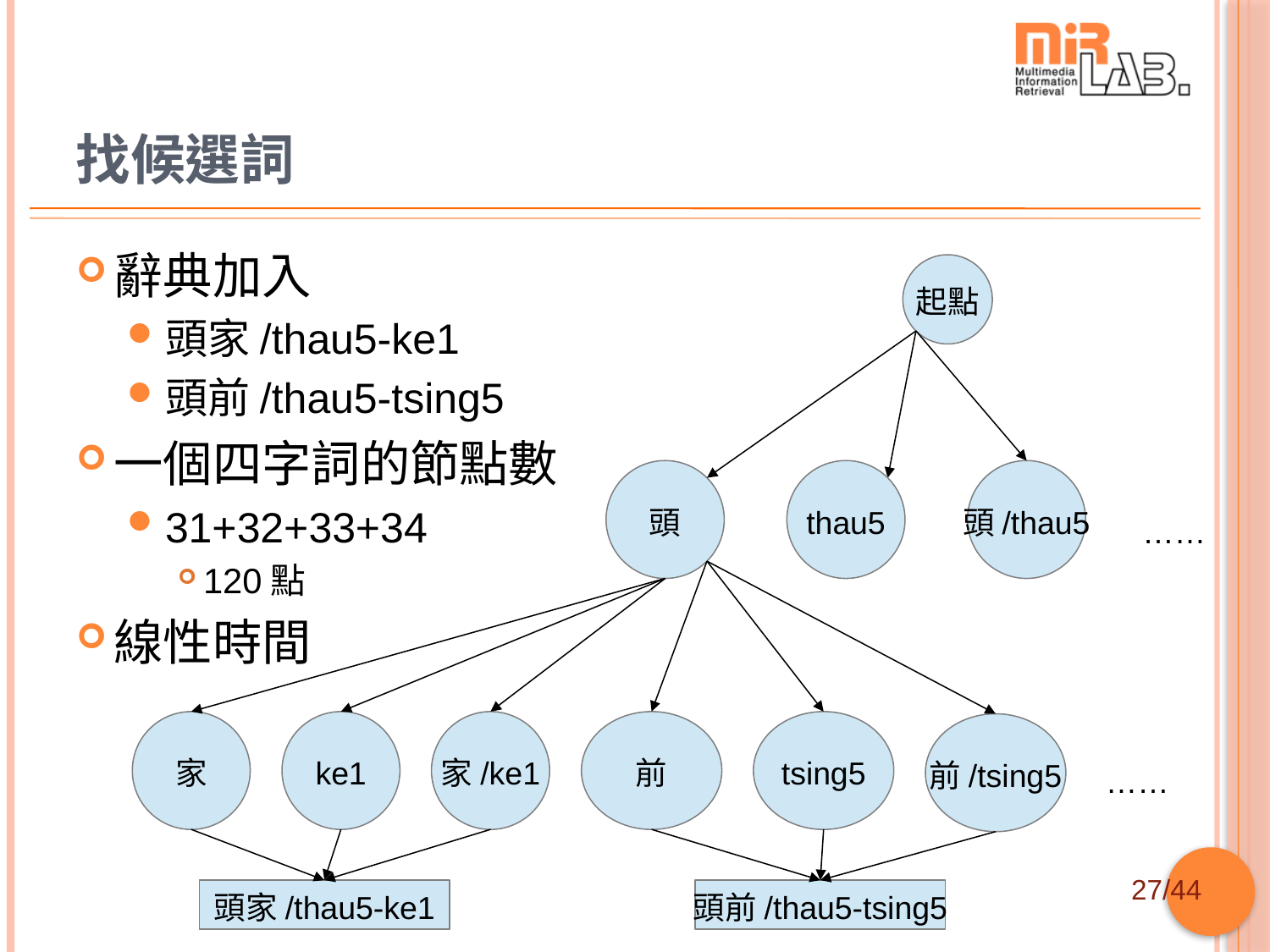

# 找候選詞
辭典加入
頭家/thau5-ke1
頭前/thau5-tsing5
一個四字詞的節點數
31+32+33+34
120點
線性時間
起點
頭
thau5
頭/thau5
……
家
ke1
家/ke1
前
tsing5
前/tsing5
……
頭家/thau5-ke1
頭前/thau5-tsing5